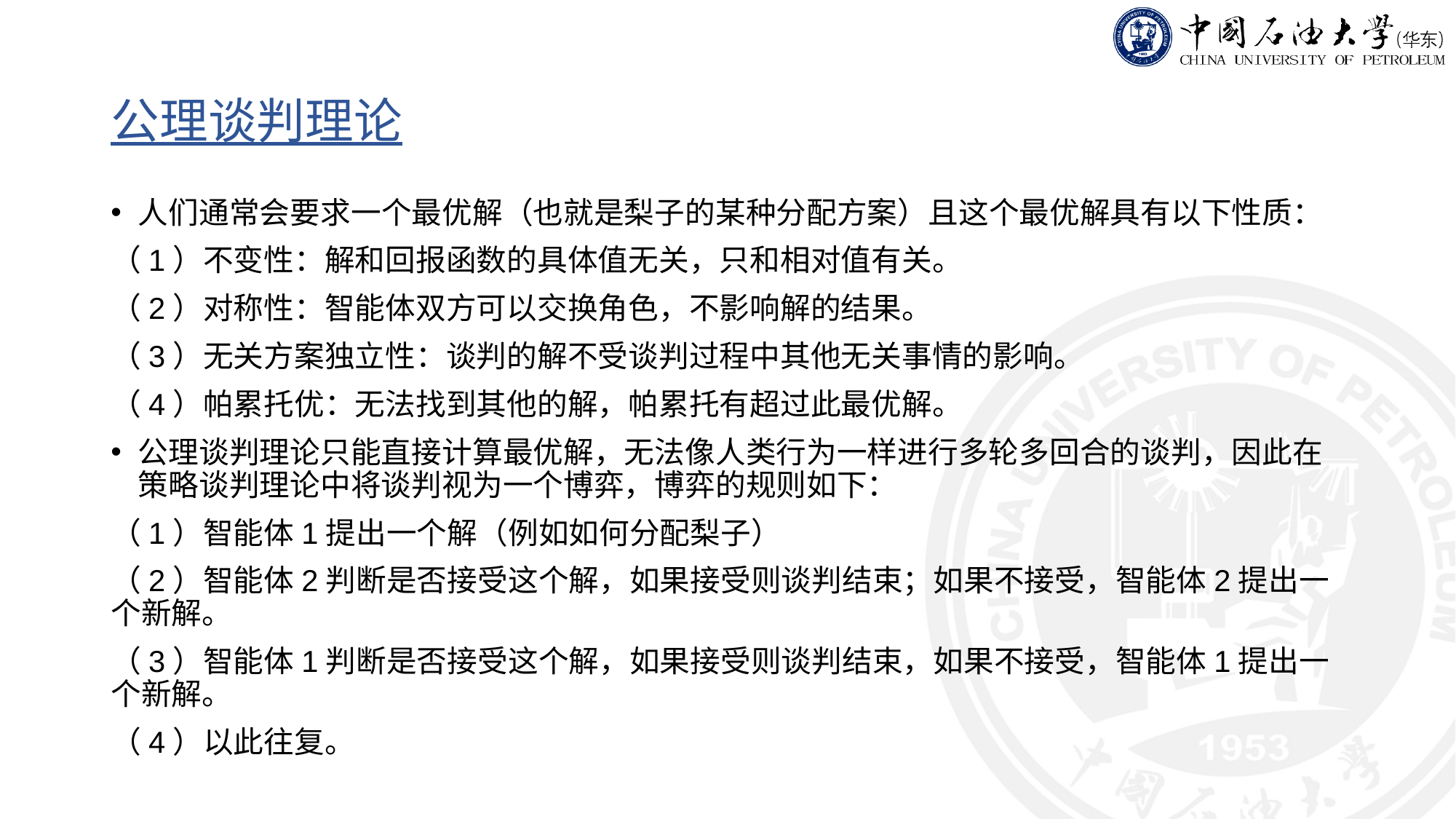

# 公理谈判理论
人们通常会要求一个最优解（也就是梨子的某种分配方案）且这个最优解具有以下性质：
（1）不变性：解和回报函数的具体值无关，只和相对值有关。
（2）对称性：智能体双方可以交换角色，不影响解的结果。
（3）无关方案独立性：谈判的解不受谈判过程中其他无关事情的影响。
（4）帕累托优：无法找到其他的解，帕累托有超过此最优解。
公理谈判理论只能直接计算最优解，无法像人类行为一样进行多轮多回合的谈判，因此在策略谈判理论中将谈判视为一个博弈，博弈的规则如下：
（1）智能体1提出一个解（例如如何分配梨子）
（2）智能体2判断是否接受这个解，如果接受则谈判结束；如果不接受，智能体2提出一个新解。
（3）智能体1判断是否接受这个解，如果接受则谈判结束，如果不接受，智能体1提出一个新解。
（4）以此往复。